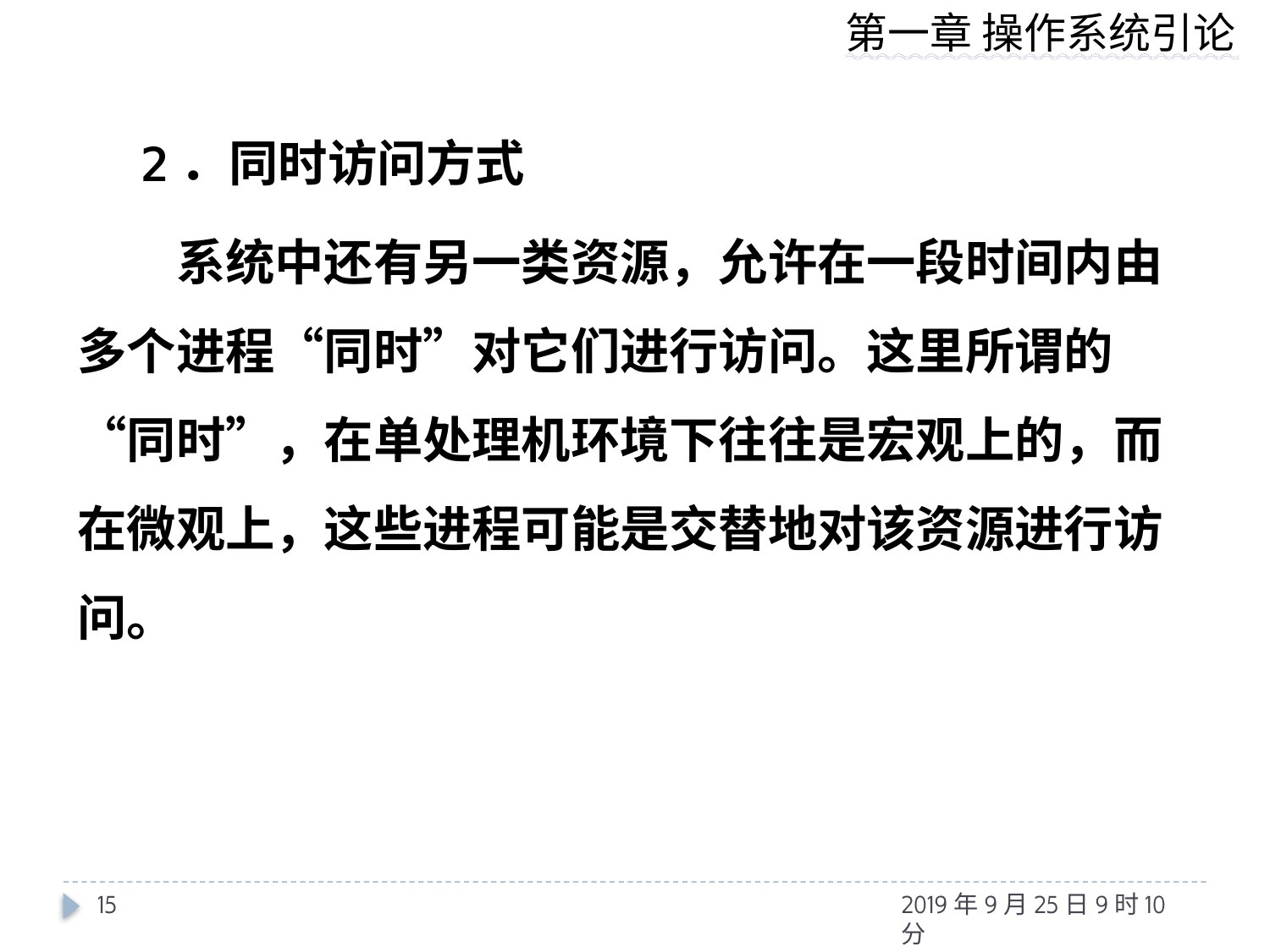

2．同时访问方式
　　系统中还有另一类资源，允许在一段时间内由多个进程“同时”对它们进行访问。这里所谓的“同时”，在单处理机环境下往往是宏观上的，而在微观上，这些进程可能是交替地对该资源进行访问。
15
2019年9月25日9时10分